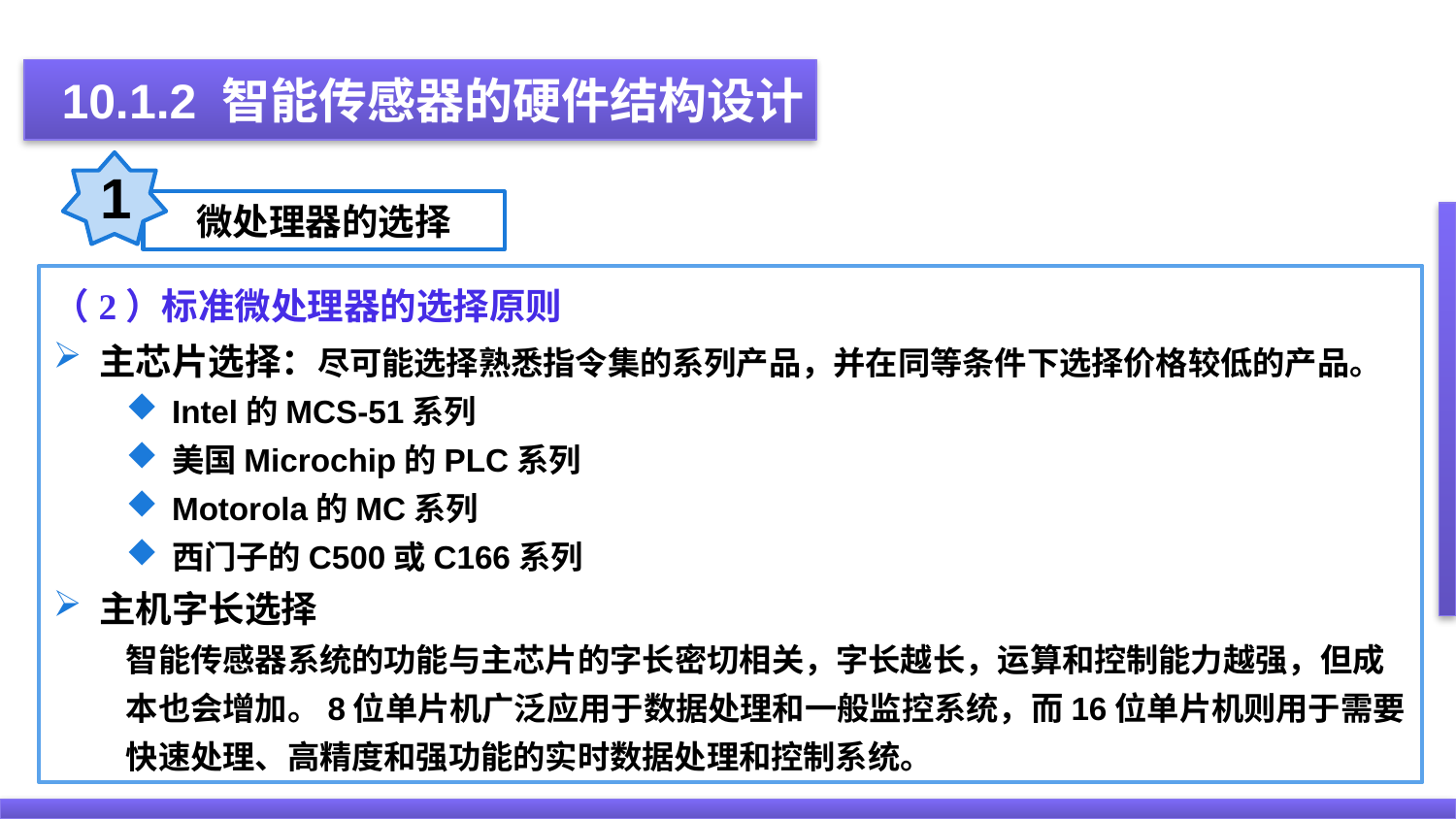

10.1.2 智能传感器的硬件结构设计
 10.1.2 智能传感器的硬件结构设计
1
微处理器的选择
（2）标准微处理器的选择原则
主芯片选择：尽可能选择熟悉指令集的系列产品，并在同等条件下选择价格较低的产品。
Intel的MCS-51系列
美国Microchip的PLC系列
Motorola的MC系列
西门子的C500或C166系列
主机字长选择
智能传感器系统的功能与主芯片的字长密切相关，字长越长，运算和控制能力越强，但成本也会增加。8位单片机广泛应用于数据处理和一般监控系统，而16位单片机则用于需要快速处理、高精度和强功能的实时数据处理和控制系统。